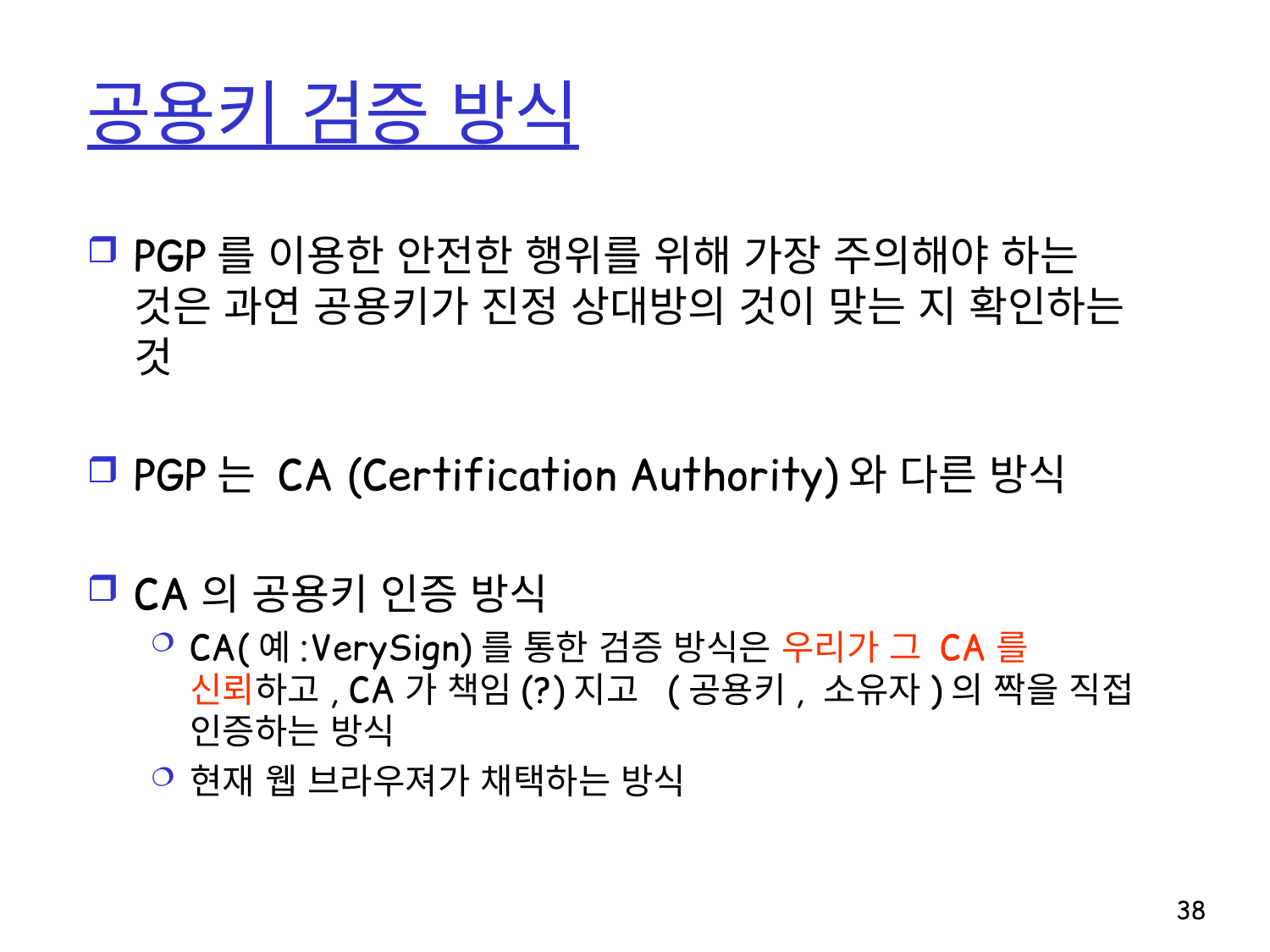

# 공용키 검증 방식
PGP를 이용한 안전한 행위를 위해 가장 주의해야 하는 것은 과연 공용키가 진정 상대방의 것이 맞는 지 확인하는 것

PGP는 CA (Certification Authority)와 다른 방식

CA의 공용키 인증 방식
CA(예:VerySign)를 통한 검증 방식은 우리가 그 CA를 신뢰하고, CA가 책임(?)지고  (공용키, 소유자)의 짝을 직접 인증하는 방식
현재 웹 브라우져가 채택하는 방식
38